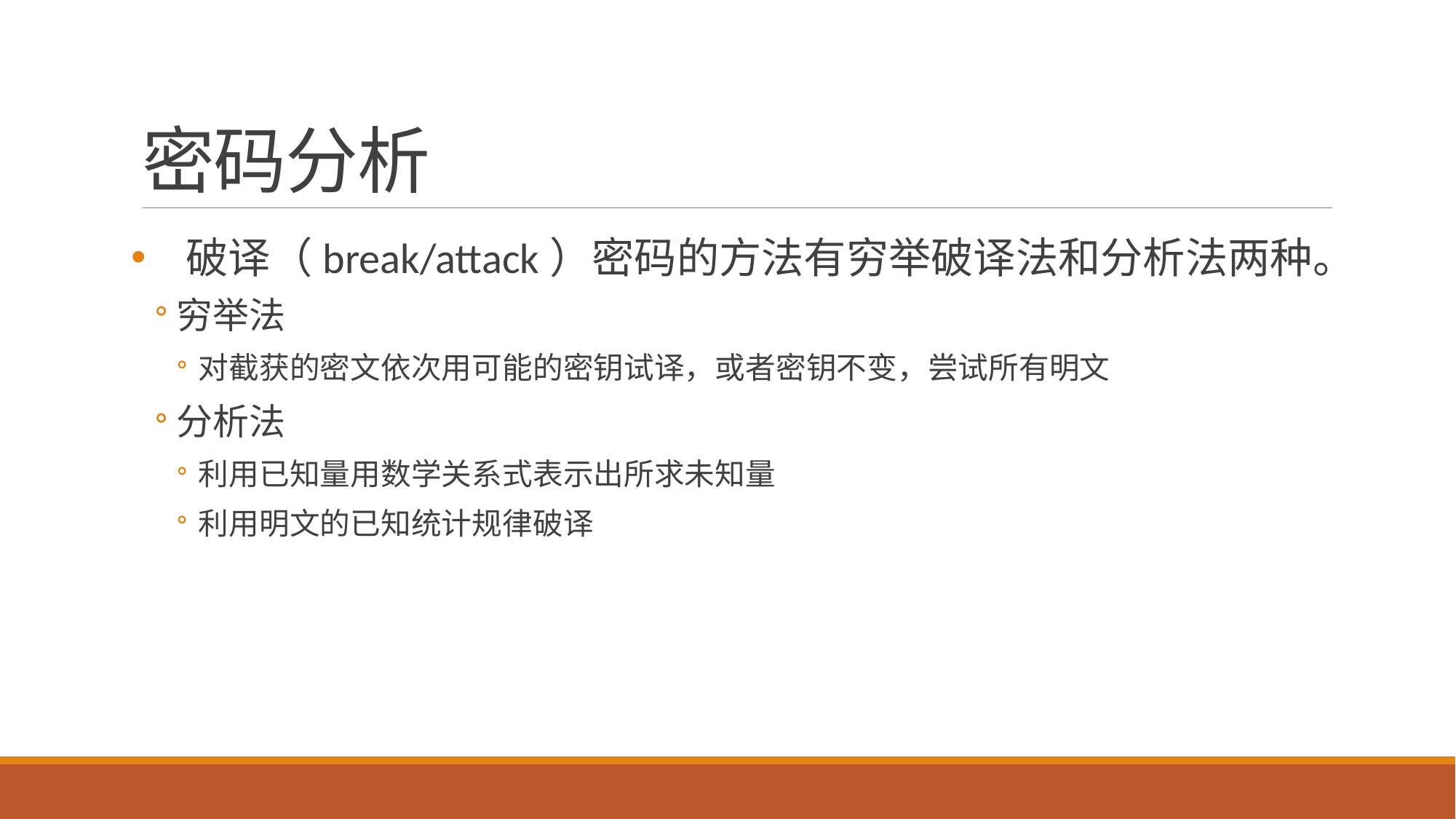

# 密码分析
破译（break/attack）密码的方法有穷举破译法和分析法两种。
穷举法
对截获的密文依次用可能的密钥试译，或者密钥不变，尝试所有明文
分析法
利用已知量用数学关系式表示出所求未知量
利用明文的已知统计规律破译